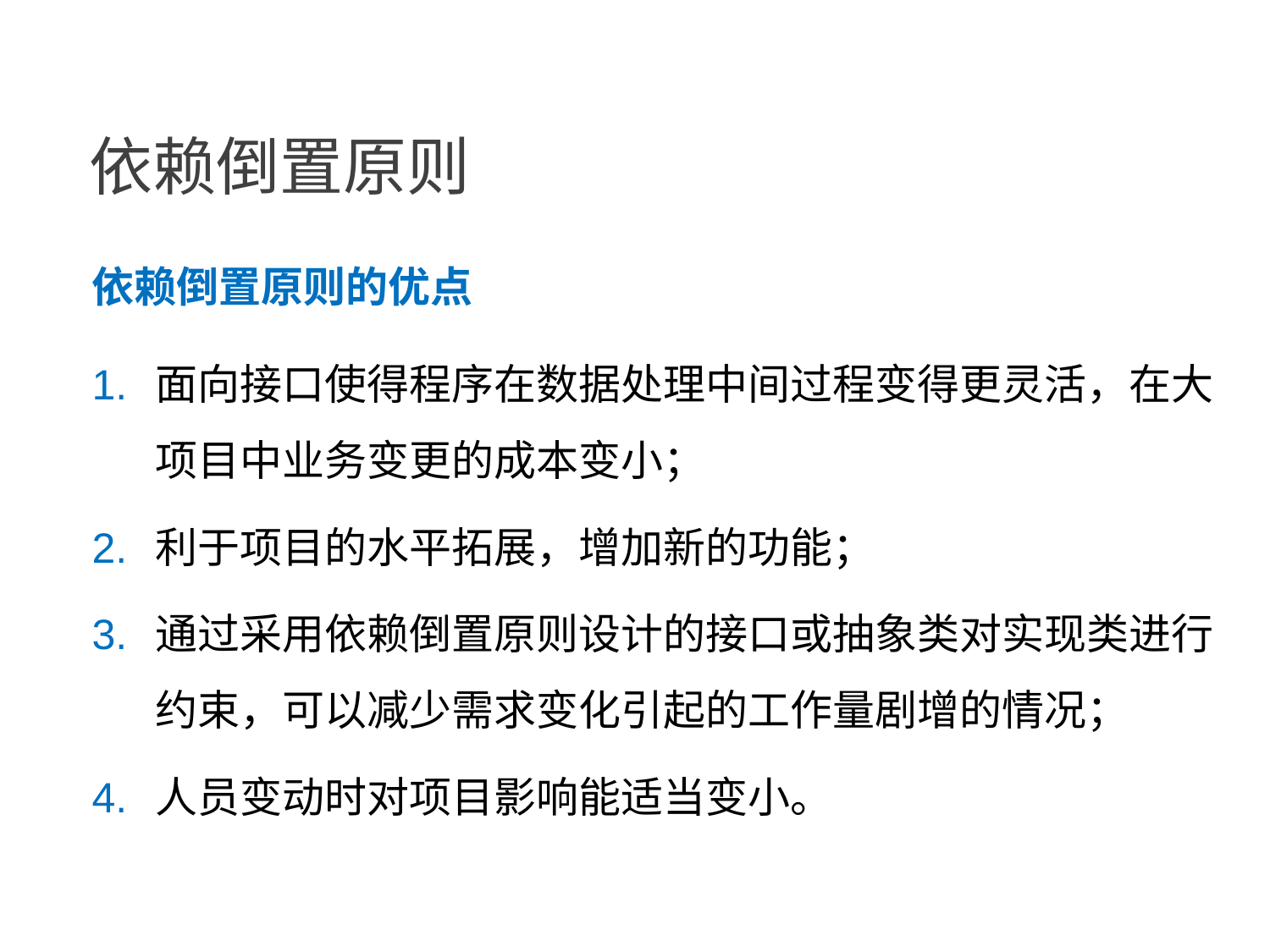

依赖倒置原则
依赖倒置原则的优点
面向接口使得程序在数据处理中间过程变得更灵活，在大项目中业务变更的成本变小；
利于项目的水平拓展，增加新的功能；
通过采用依赖倒置原则设计的接口或抽象类对实现类进行约束，可以减少需求变化引起的工作量剧增的情况；
人员变动时对项目影响能适当变小。